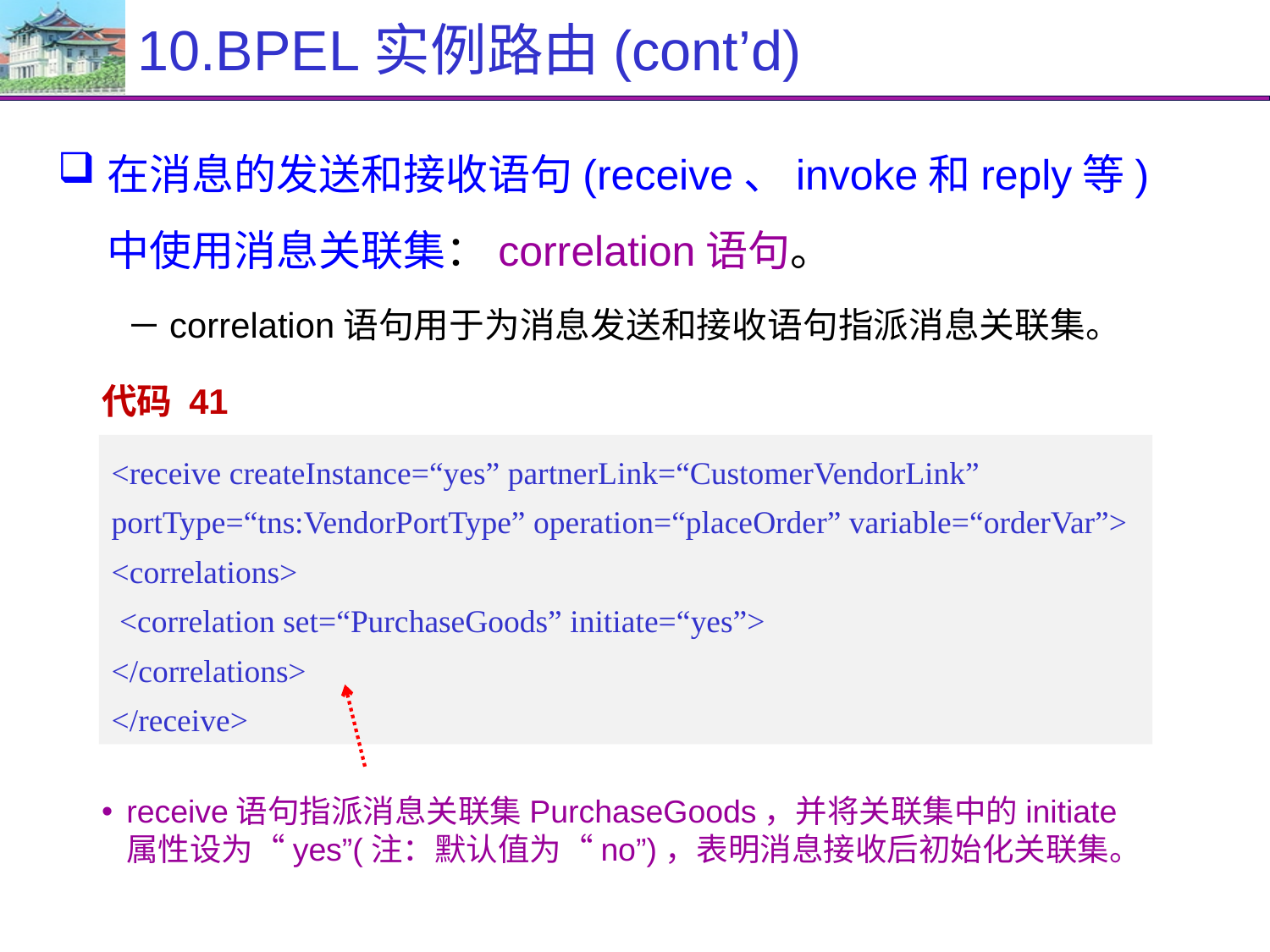

# 10.BPEL实例路由(cont’d)
在消息的发送和接收语句(receive、invoke和reply等)中使用消息关联集：correlation语句。
correlation语句用于为消息发送和接收语句指派消息关联集。
代码 41
<receive createInstance=“yes” partnerLink=“CustomerVendorLink”
portType=“tns:VendorPortType” operation=“placeOrder” variable=“orderVar”>
<correlations>
 <correlation set=“PurchaseGoods” initiate=“yes”>
</correlations>
</receive>
receive语句指派消息关联集PurchaseGoods，并将关联集中的initiate属性设为“yes”(注：默认值为“no”)，表明消息接收后初始化关联集。